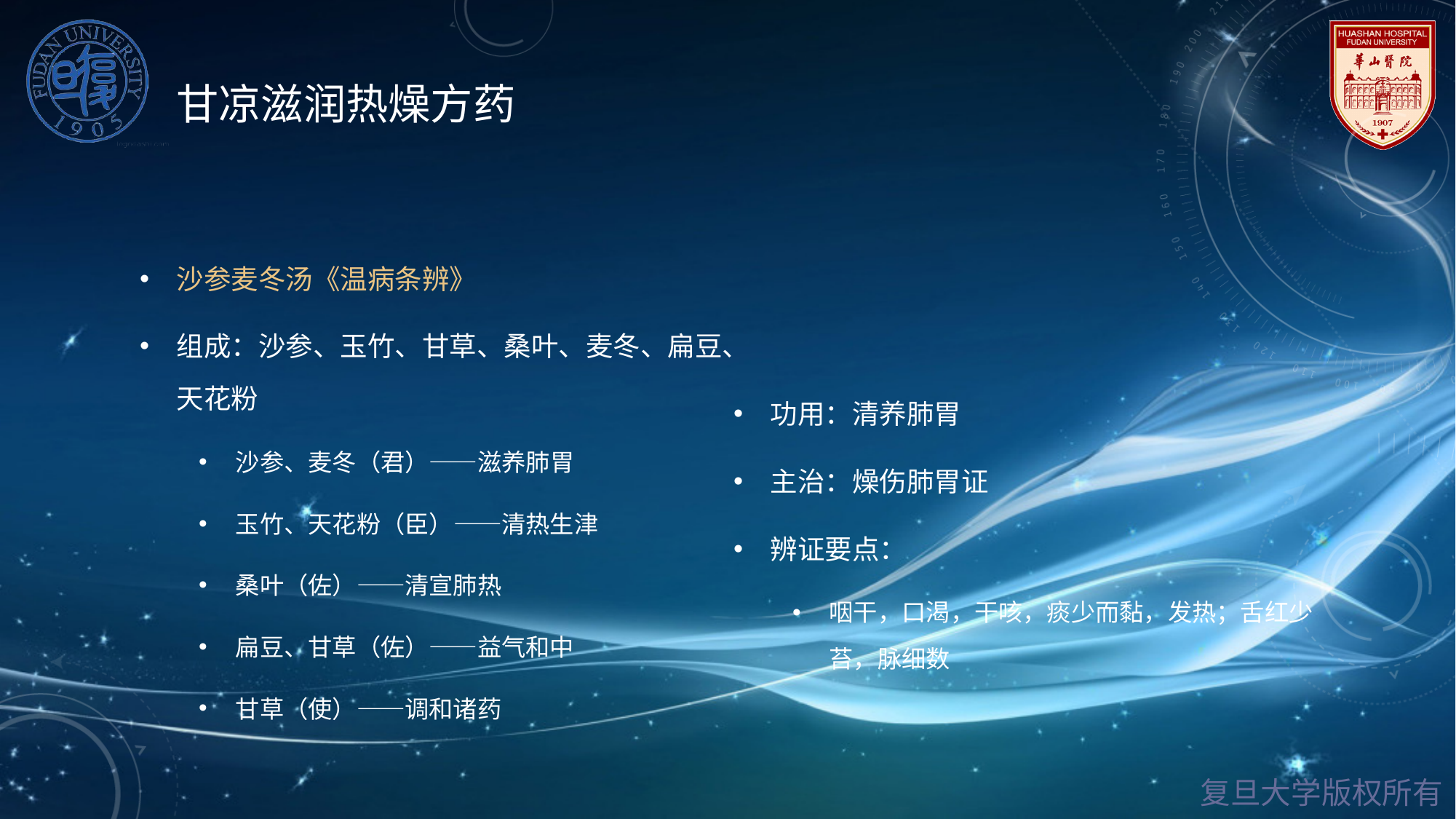

# 甘凉滋润热燥方药
沙参麦冬汤《温病条辨》
组成：沙参、玉竹、甘草、桑叶、麦冬、扁豆、天花粉
沙参、麦冬（君）——滋养肺胃
玉竹、天花粉（臣）——清热生津
桑叶（佐）——清宣肺热
扁豆、甘草（佐）——益气和中
甘草（使）——调和诸药

功用：清养肺胃
主治：燥伤肺胃证
辨证要点：
咽干，口渴，干咳，痰少而黏，发热；舌红少苔，脉细数